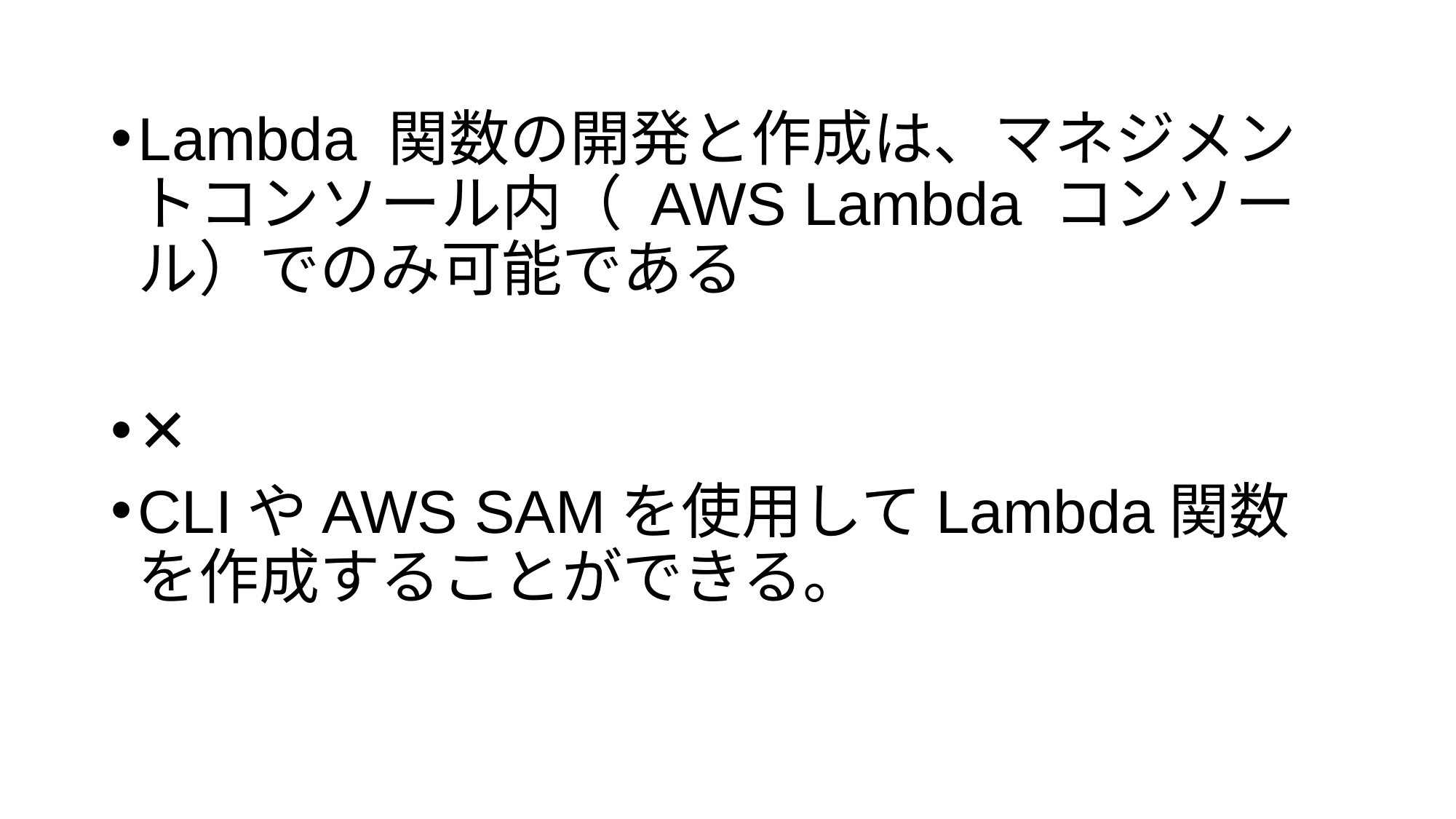

Lambda 関数の開発と作成は、マネジメントコンソール内（ AWS Lambda コンソール）でのみ可能である

✕
CLIやAWS SAMを使用してLambda関数を作成することができる。